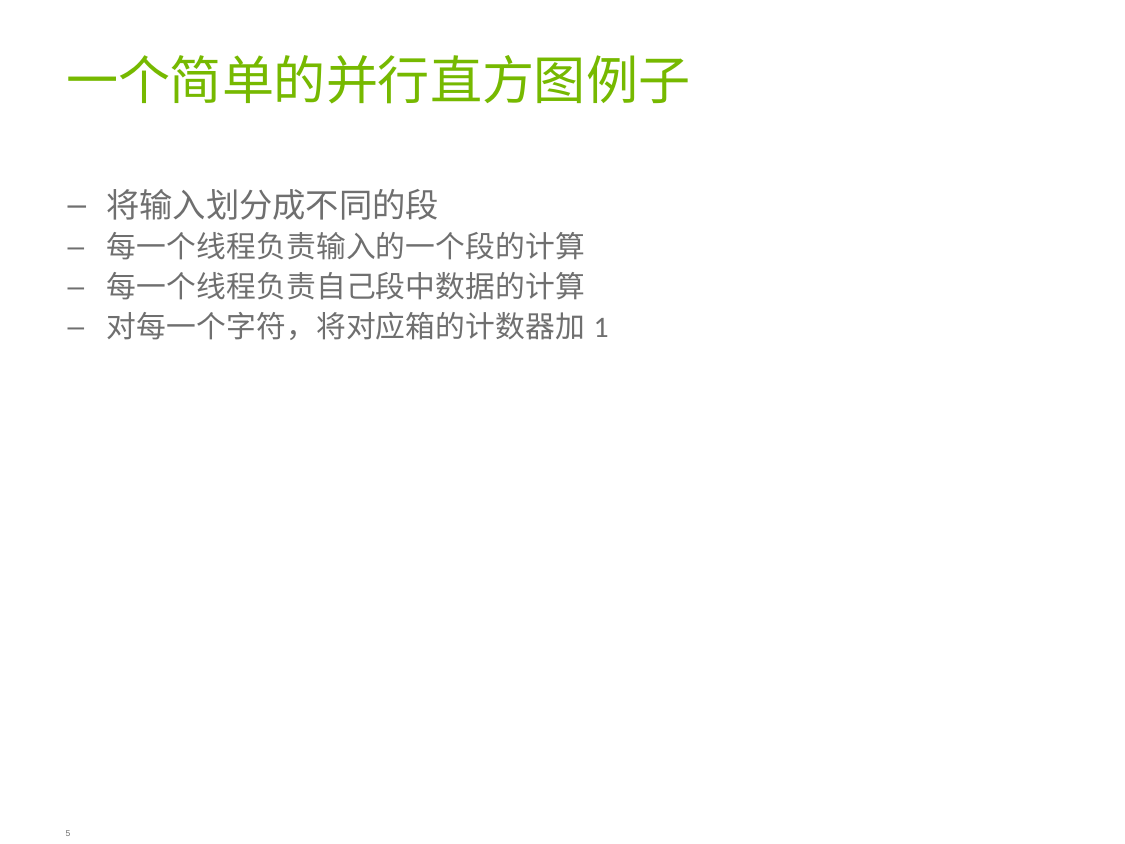

# 一个简单的并行直方图例子

将输入划分成不同的段
每一个线程负责输入的一个段的计算
每一个线程负责自己段中数据的计算
对每一个字符，将对应箱的计数器加1